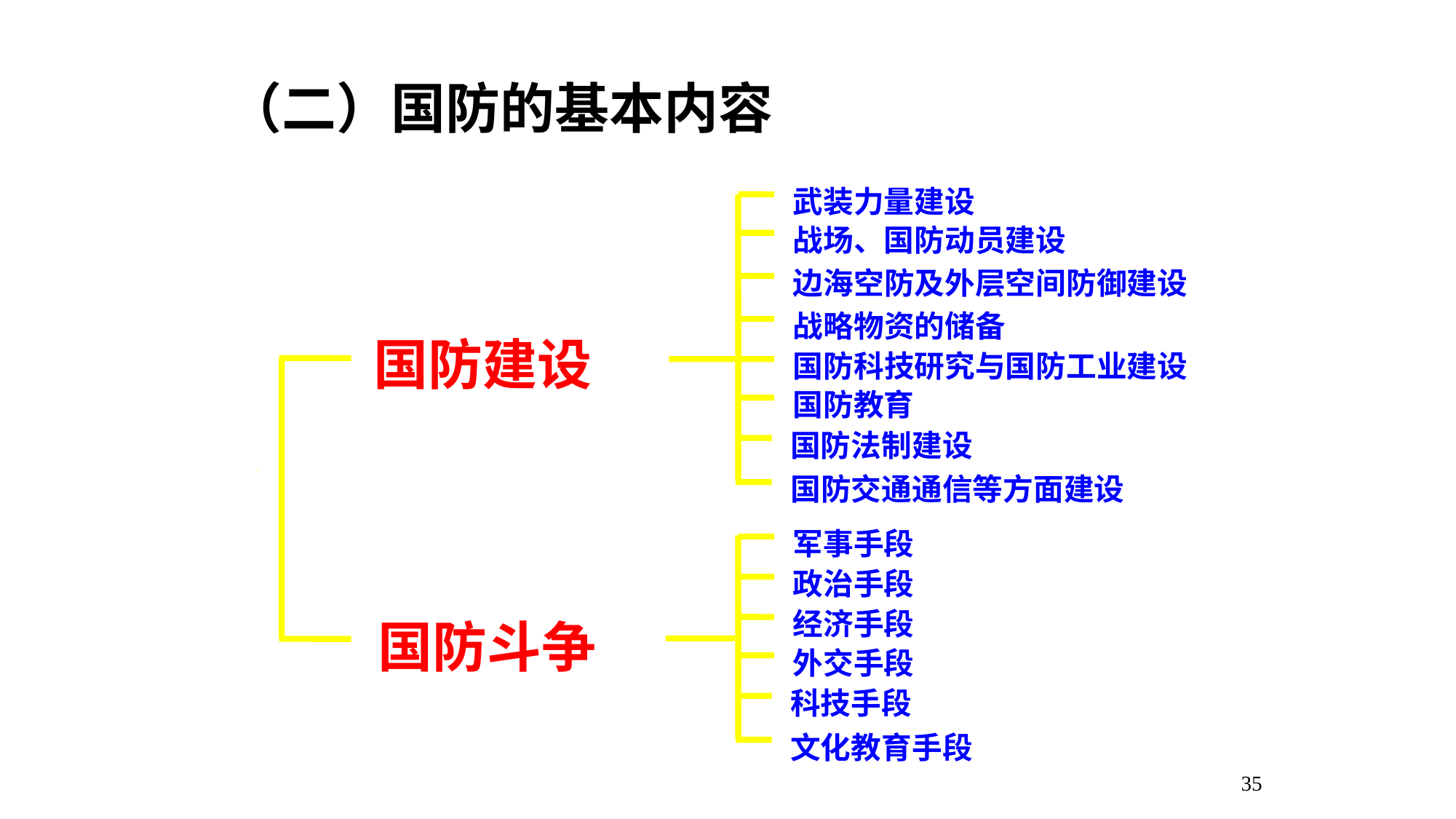

一、国防概述
（二）国防的基本内容
武装力量建设

战场、国防动员建设

边海空防及外层空间防御建设

战略物资的储备

国防科技研究与国防工业建设

国防教育

国防法制建设

国防交通通信等方面建设

国防建设

军事手段

政治手段

经济手段

外交手段

科技手段

文化教育手段

国防斗争

35